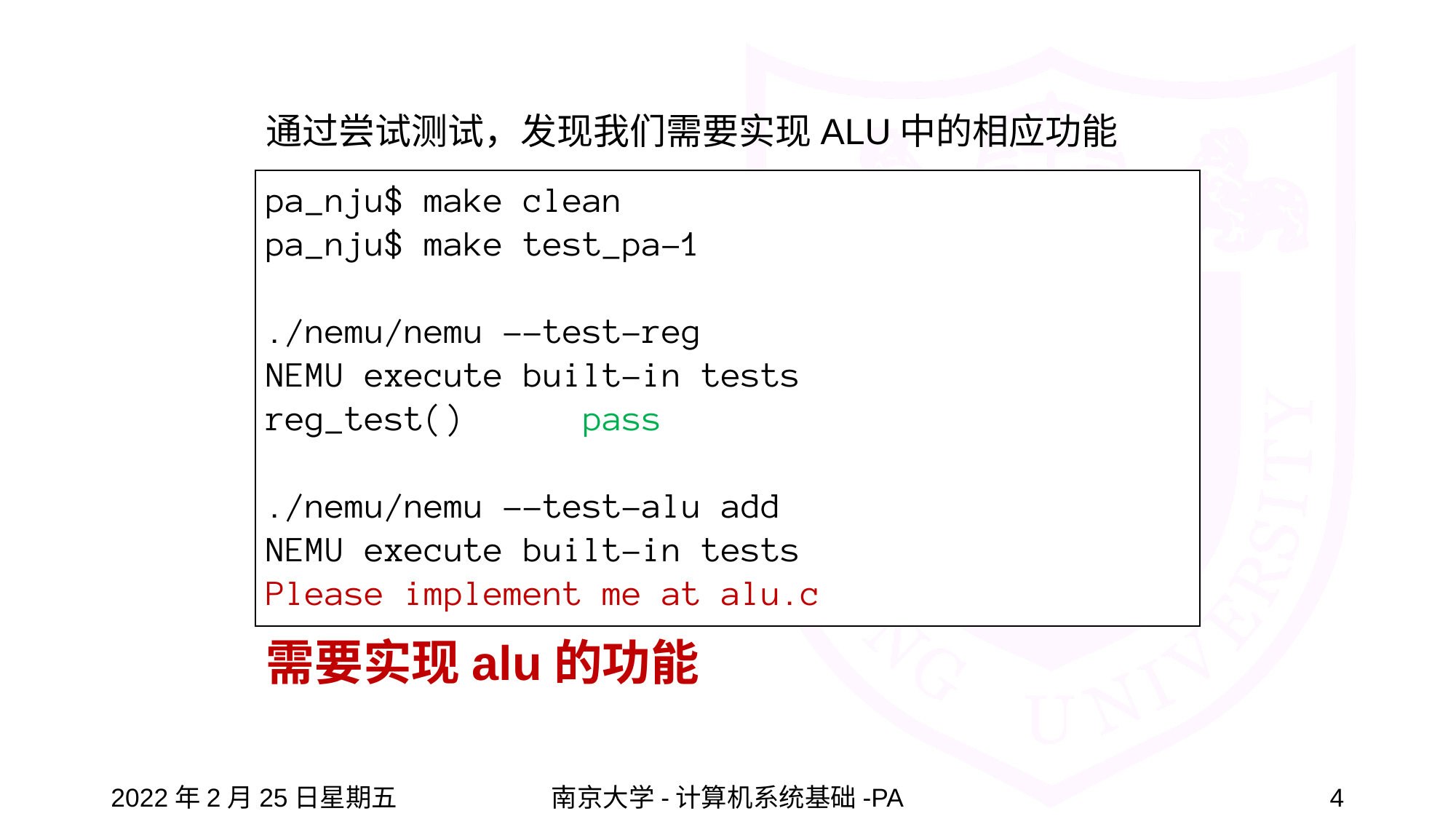

通过尝试测试，发现我们需要实现ALU中的相应功能
pa_nju$ make clean
pa_nju$ make test_pa-1

./nemu/nemu --test-reg
NEMU execute built-in tests
reg_test()      pass

./nemu/nemu --test-alu add
NEMU execute built-in tests
Please implement me at alu.c
需要实现alu的功能
2022年2月25日星期五
南京大学-计算机系统基础-PA
4